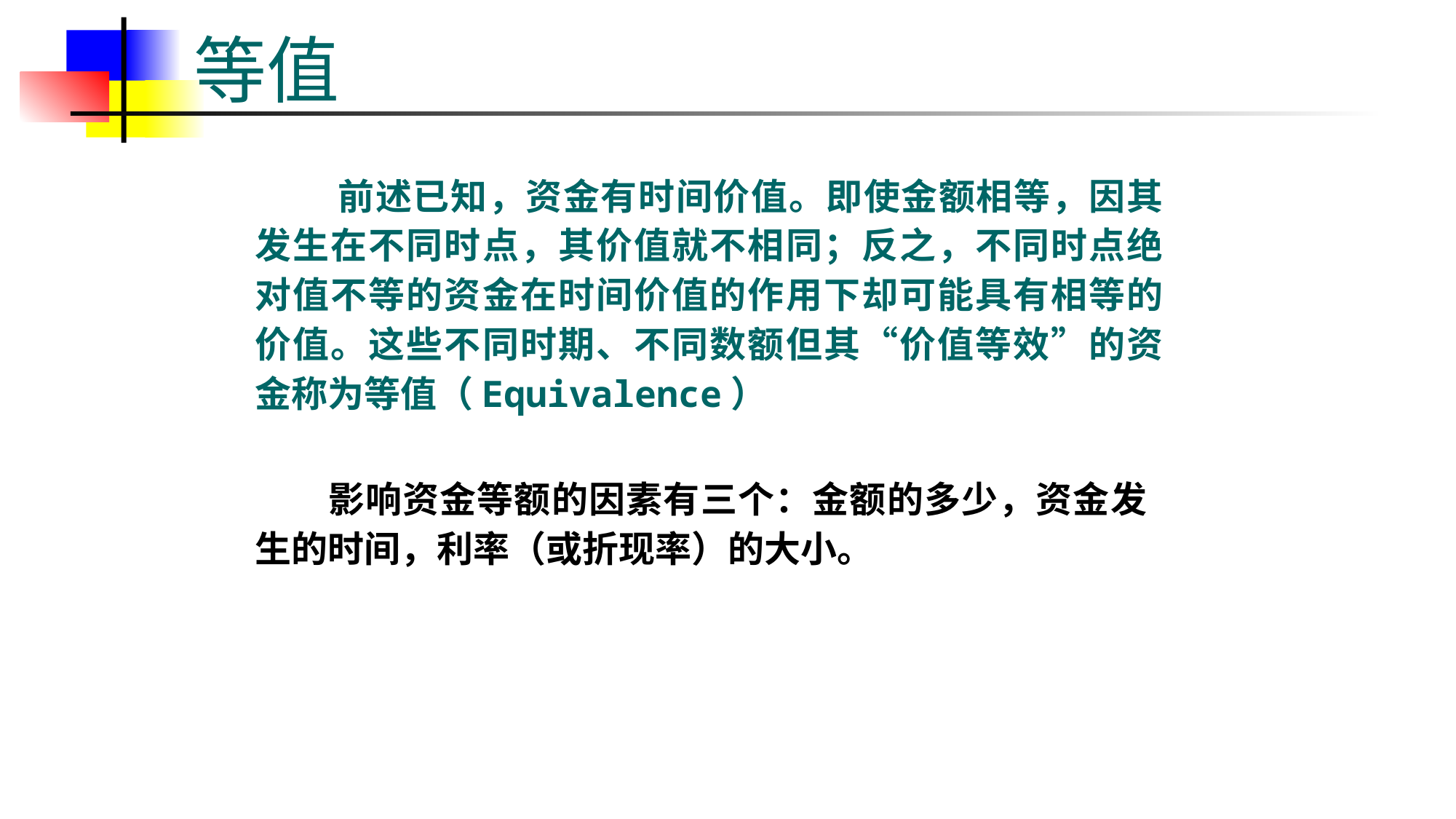

# 等值
  前述已知，资金有时间价值。即使金额相等，因其发生在不同时点，其价值就不相同；反之，不同时点绝对值不等的资金在时间价值的作用下却可能具有相等的价值。这些不同时期、不同数额但其“价值等效”的资金称为等值（Equivalence）
 影响资金等额的因素有三个：金额的多少，资金发生的时间，利率（或折现率）的大小。